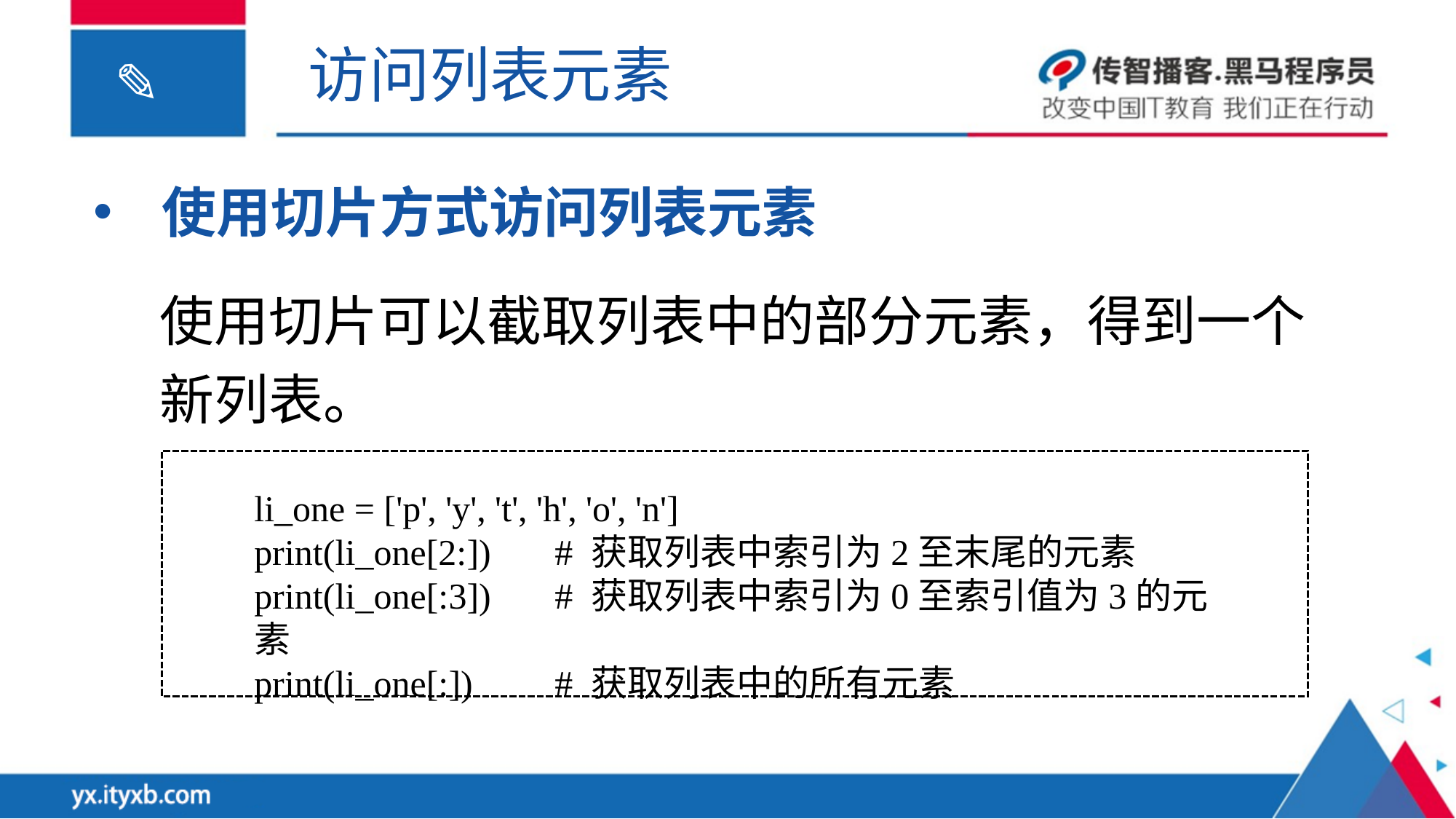

访问列表元素
使用切片方式访问列表元素
使用切片可以截取列表中的部分元素，得到一个新列表。

li_one = ['p', 'y', 't', 'h', 'o', 'n']
print(li_one[2:])       # 获取列表中索引为2至末尾的元素
print(li_one[:3])       # 获取列表中索引为0至索引值为3的元素
print(li_one[:])         # 获取列表中的所有元素